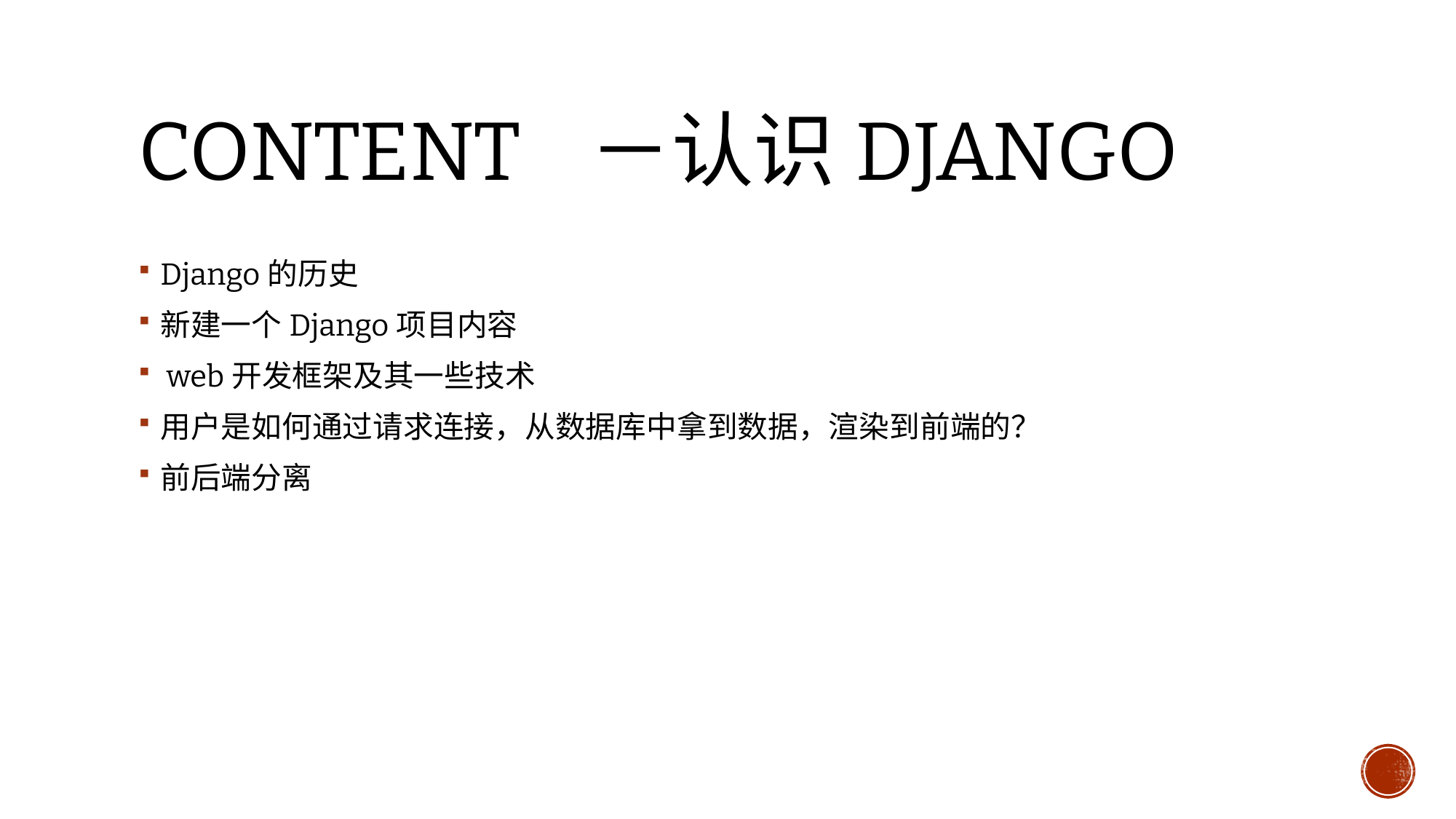

# Content   －认识Django
Django的历史
新建一个Django项目内容
 web开发框架及其一些技术
用户是如何通过请求连接，从数据库中拿到数据，渲染到前端的？
前后端分离